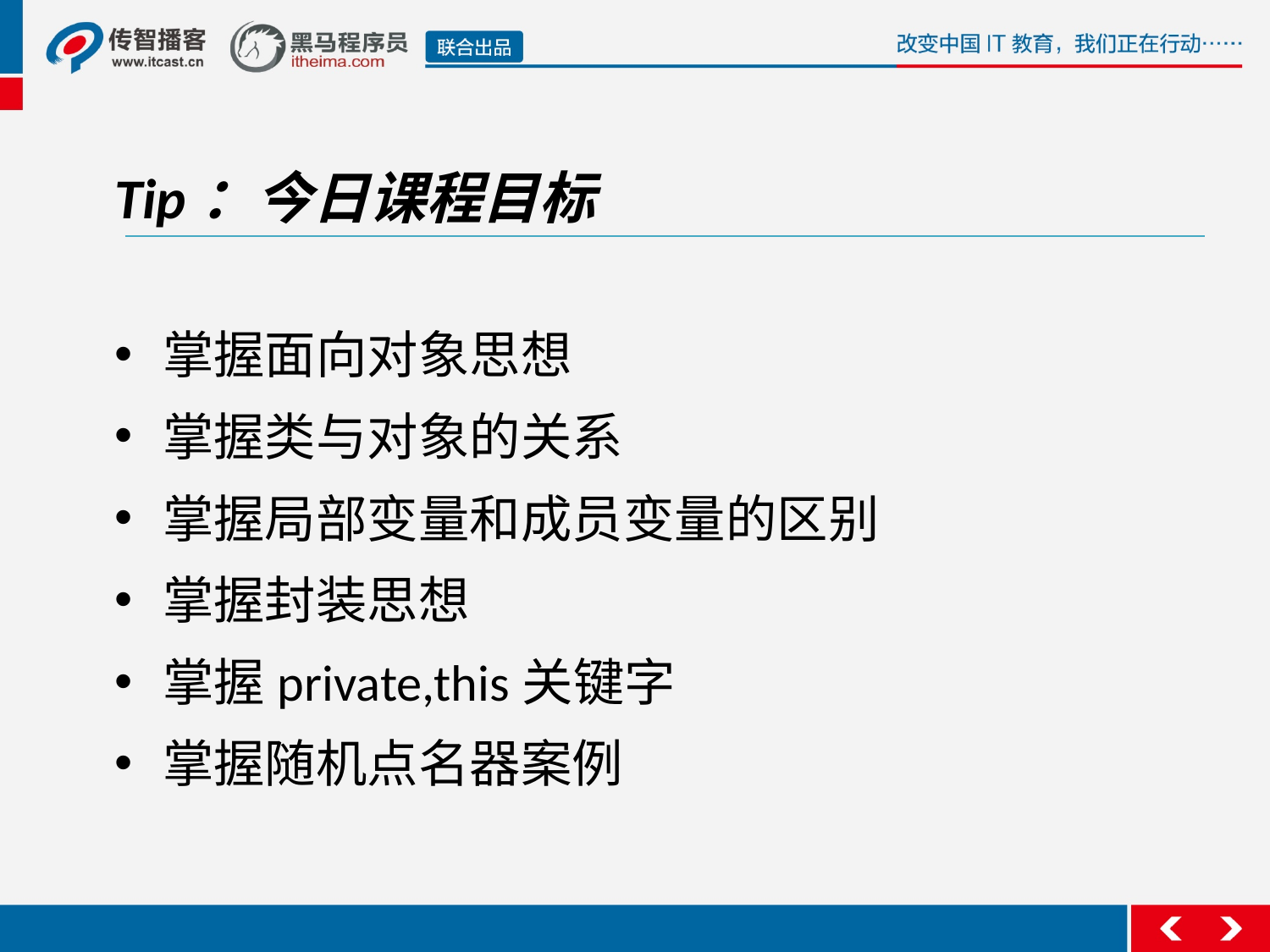

Tip：今日课程目标
掌握面向对象思想
掌握类与对象的关系
掌握局部变量和成员变量的区别
掌握封装思想
掌握private,this关键字
掌握随机点名器案例